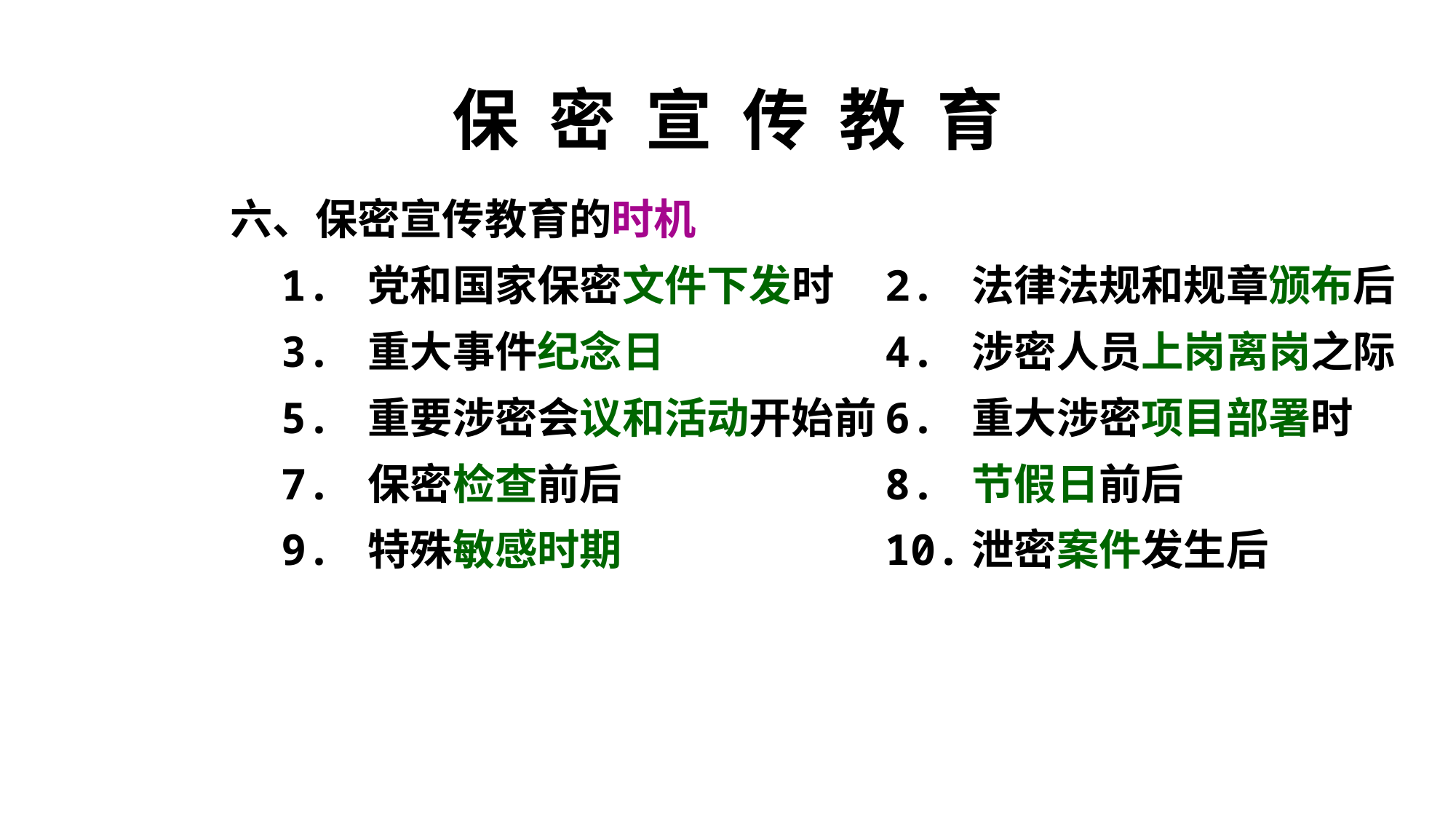

# 保  密  宣  传  教  育
		六、保密宣传教育的时机
		  1. 党和国家保密文件下发时	2. 法律法规和规章颁布后
		  3. 重大事件纪念日			4. 涉密人员上岗离岗之际
		  5. 重要涉密会议和活动开始前	6. 重大涉密项目部署时
		  7. 保密检查前后			8. 节假日前后
		  9. 特殊敏感时期			10.泄密案件发生后